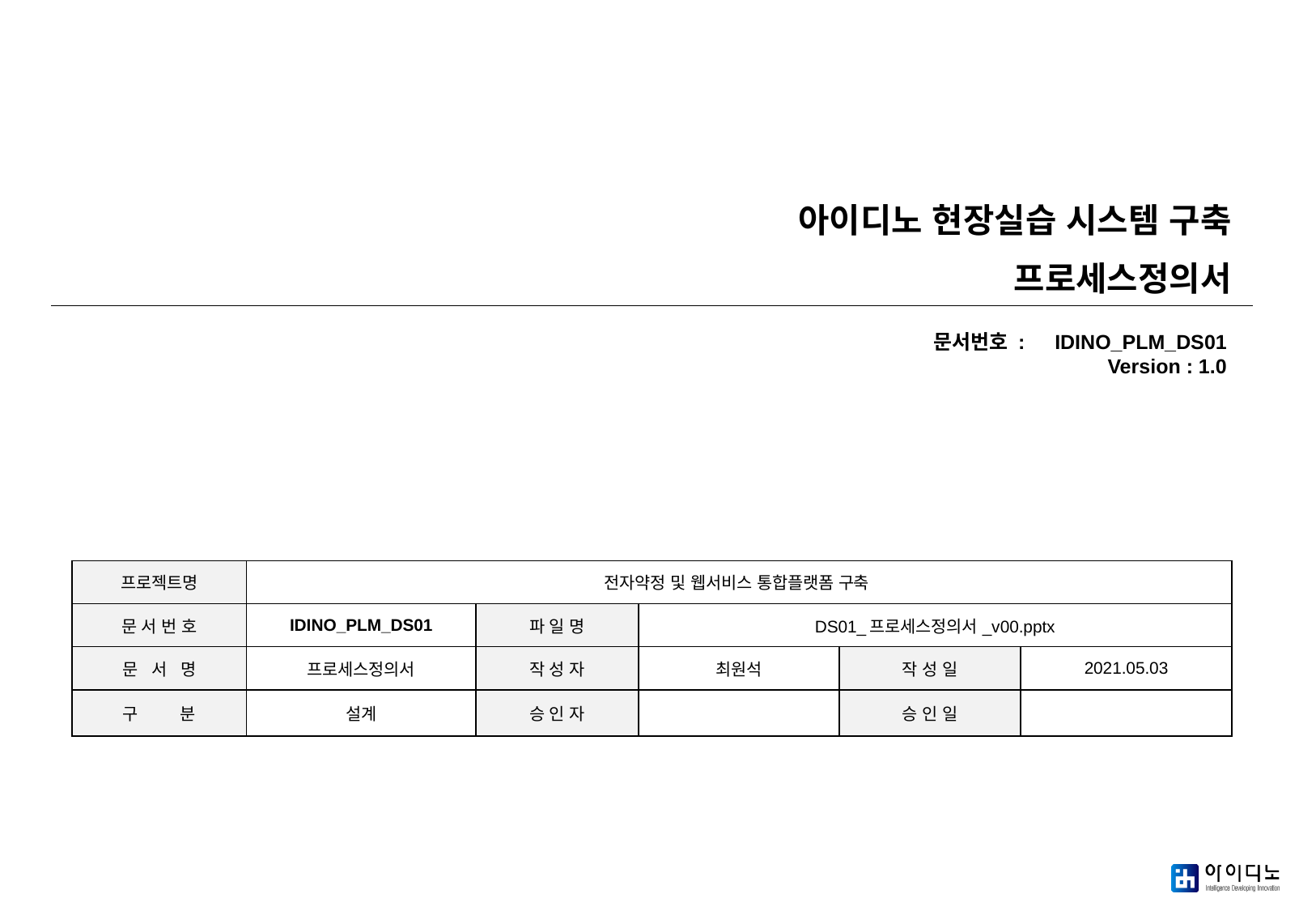

아이디노 현장실습 시스템 구축
프로세스정의서
문서번호 : 	IDINO_PLM_DS01
Version : 1.0
| 프로젝트명 | 전자약정 및 웹서비스 통합플랫폼 구축 |  |  |  |  |
| --- | --- | --- | --- | --- | --- |
| 문 서 번 호 | IDINO\_PLM\_DS01 | 파 일 명 | DS01\_프로세스정의서\_v00.pptx |  |  |
| 문 서 명 | 프로세스정의서 | 작 성 자 | 최원석 | 작 성 일 | 2021.05.03 |
| 구 분 | 설계 | 승 인 자 |  | 승 인 일 |  |